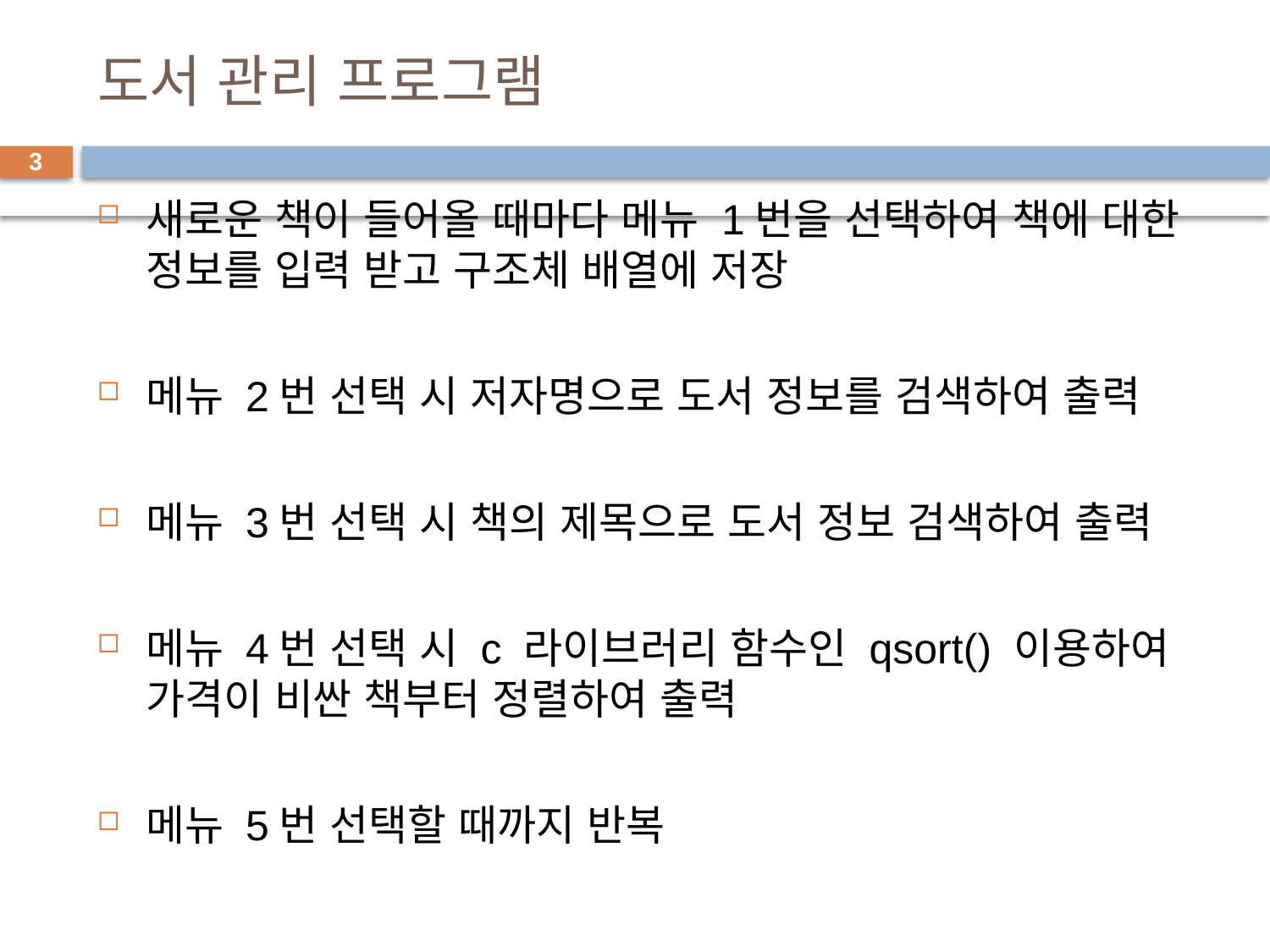

# 도서 관리 프로그램
3
새로운 책이 들어올 때마다 메뉴 1번을 선택하여 책에 대한 정보를 입력 받고 구조체 배열에 저장

메뉴 2번 선택 시 저자명으로 도서 정보를 검색하여 출력

메뉴 3번 선택 시 책의 제목으로 도서 정보 검색하여 출력

메뉴 4번 선택 시 c 라이브러리 함수인 qsort() 이용하여 가격이 비싼 책부터 정렬하여 출력

메뉴 5번 선택할 때까지 반복